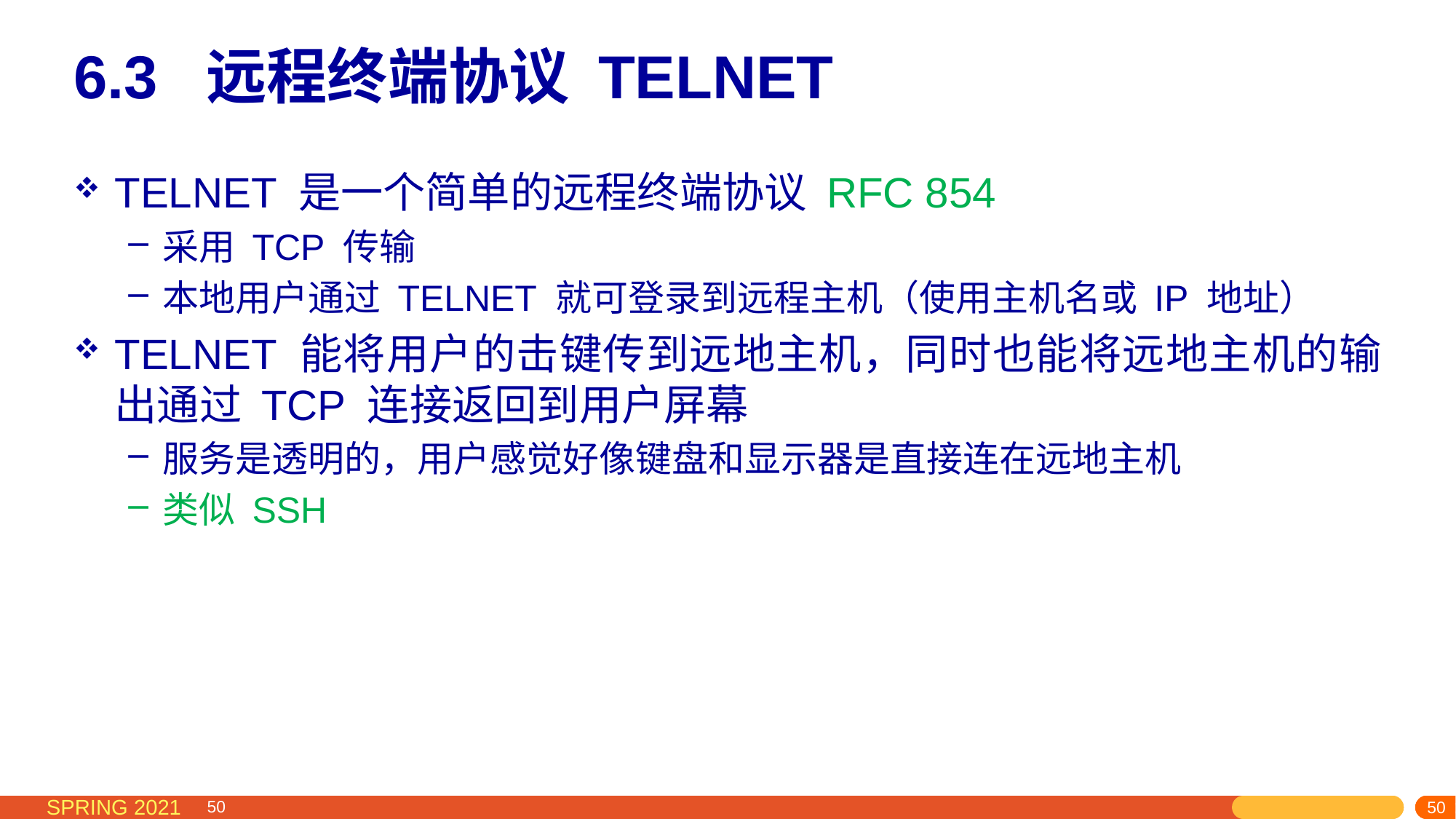

# 6.3  远程终端协议 TELNET
TELNET 是一个简单的远程终端协议 RFC 854
采用 TCP 传输
本地用户通过 TELNET 就可登录到远程主机（使用主机名或 IP 地址）
TELNET 能将用户的击键传到远地主机，同时也能将远地主机的输出通过 TCP 连接返回到用户屏幕
服务是透明的，用户感觉好像键盘和显示器是直接连在远地主机
类似 SSH